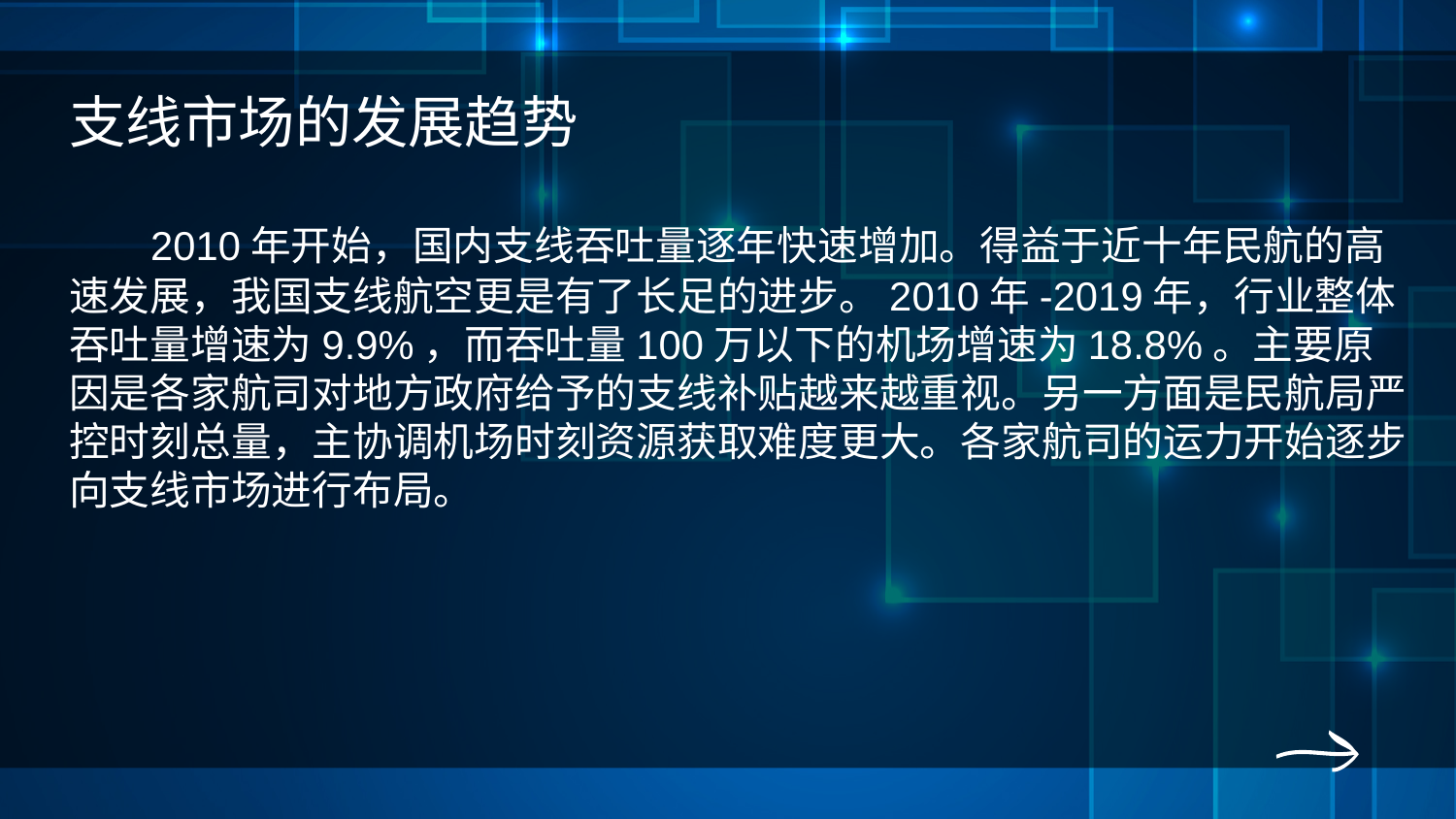

支线市场的发展趋势

      2010年开始，国内支线吞吐量逐年快速增加。得益于近十年民航的高速发展，我国支线航空更是有了长足的进步。2010年-2019年，行业整体吞吐量增速为9.9%，而吞吐量100万以下的机场增速为18.8%。主要原因是各家航司对地方政府给予的支线补贴越来越重视。另一方面是民航局严控时刻总量，主协调机场时刻资源获取难度更大。各家航司的运力开始逐步向支线市场进行布局。